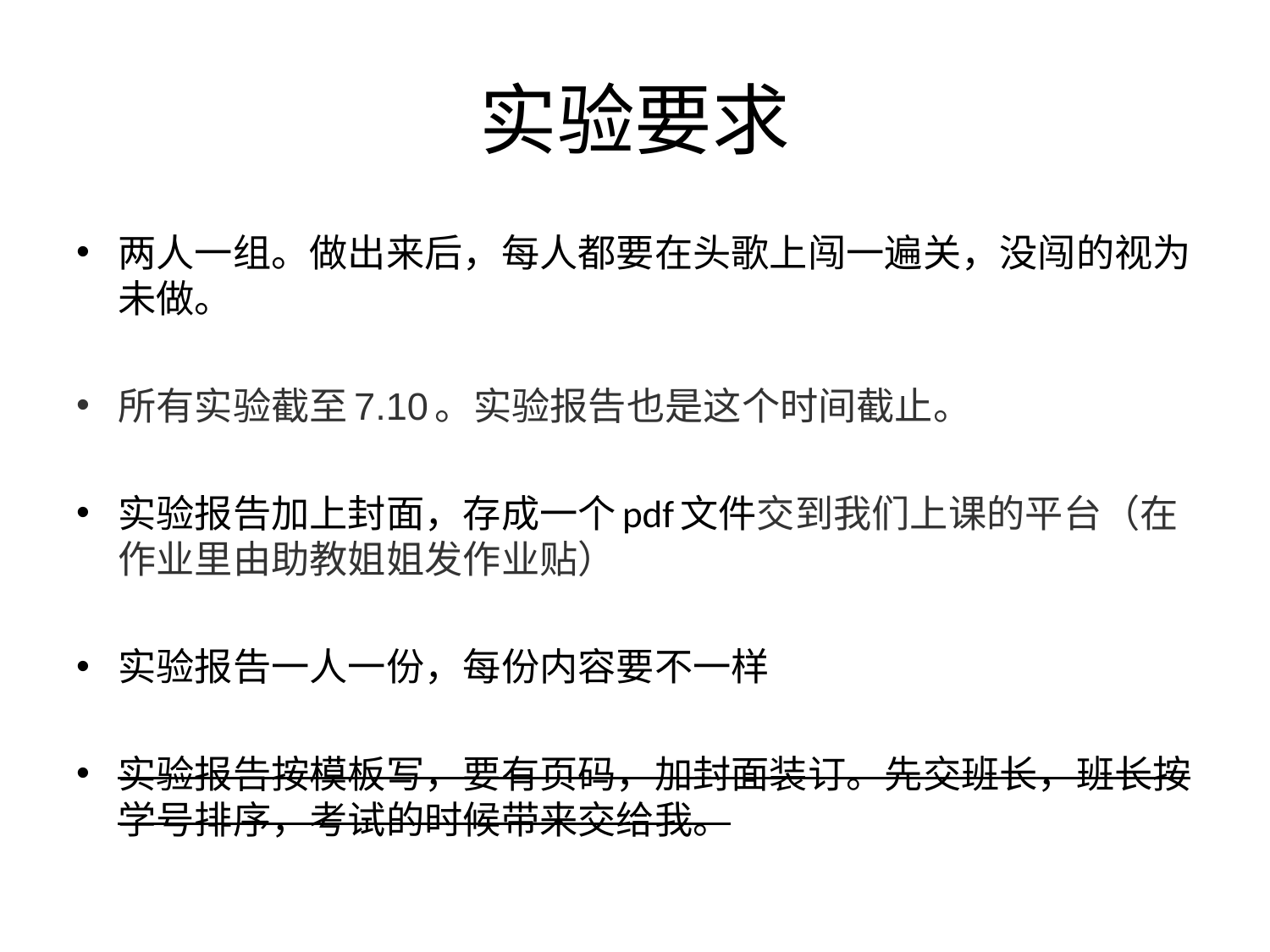

# 实验要求
两人一组。做出来后，每人都要在头歌上闯一遍关，没闯的视为未做。

所有实验截至7.10。实验报告也是这个时间截止。

实验报告加上封面，存成一个pdf文件交到我们上课的平台（在作业里由助教姐姐发作业贴）

实验报告一人一份，每份内容要不一样

实验报告按模板写，要有页码，加封面装订。先交班长，班长按学号排序，考试的时候带来交给我。